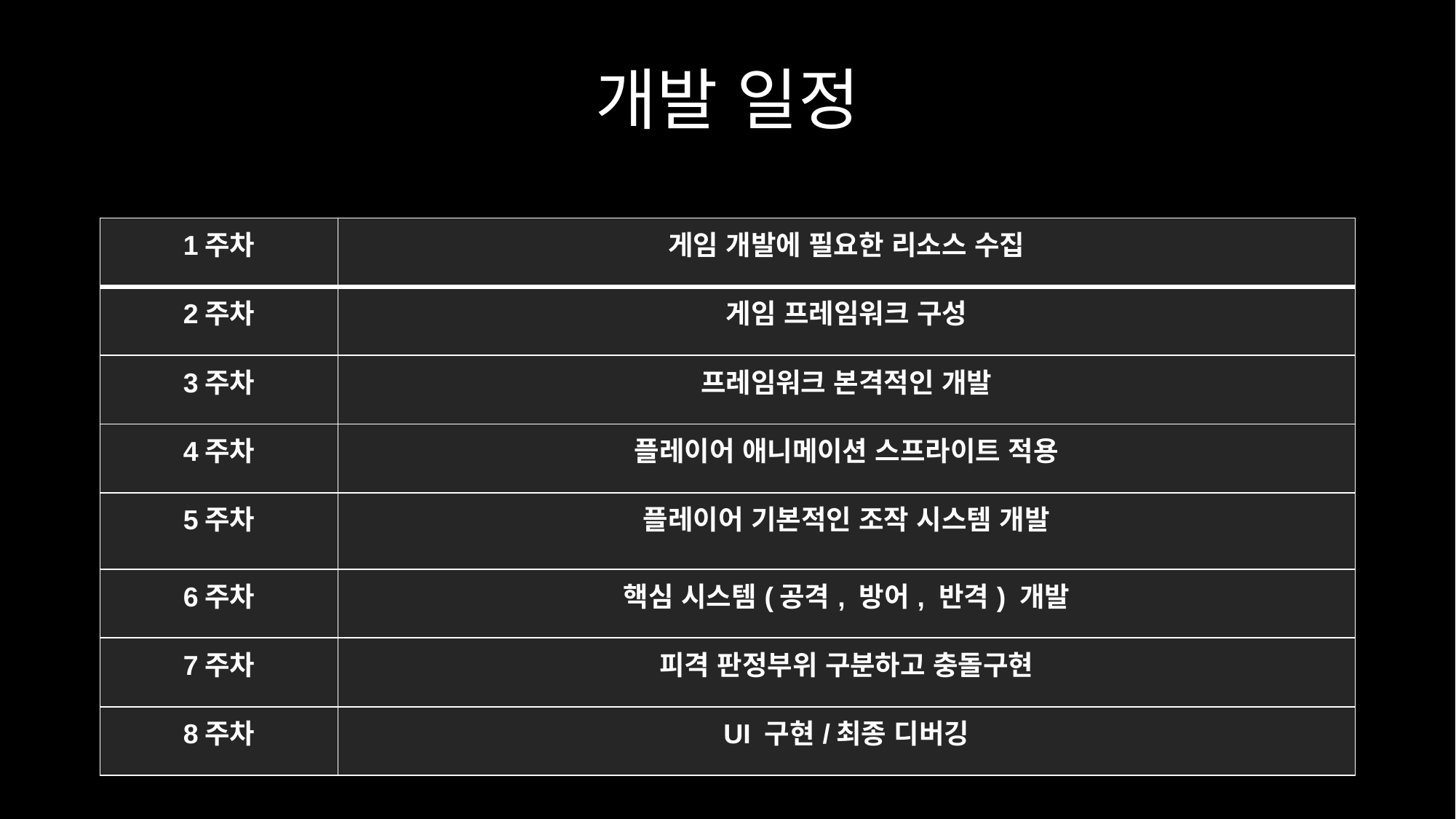

# 개발 일정
| 1주차 | 게임 개발에 필요한 리소스 수집 |
| --- | --- |
| 2주차 | 게임 프레임워크 구성 |
| 3주차 | 프레임워크 본격적인 개발 |
| 4주차 | 플레이어 애니메이션 스프라이트 적용 |
| 5주차 | 플레이어 기본적인 조작 시스템 개발 |
| 6주차 | 핵심 시스템(공격, 방어, 반격) 개발 |
| 7주차 | 피격 판정부위 구분하고 충돌구현 |
| 8주차 | UI 구현/최종 디버깅 |